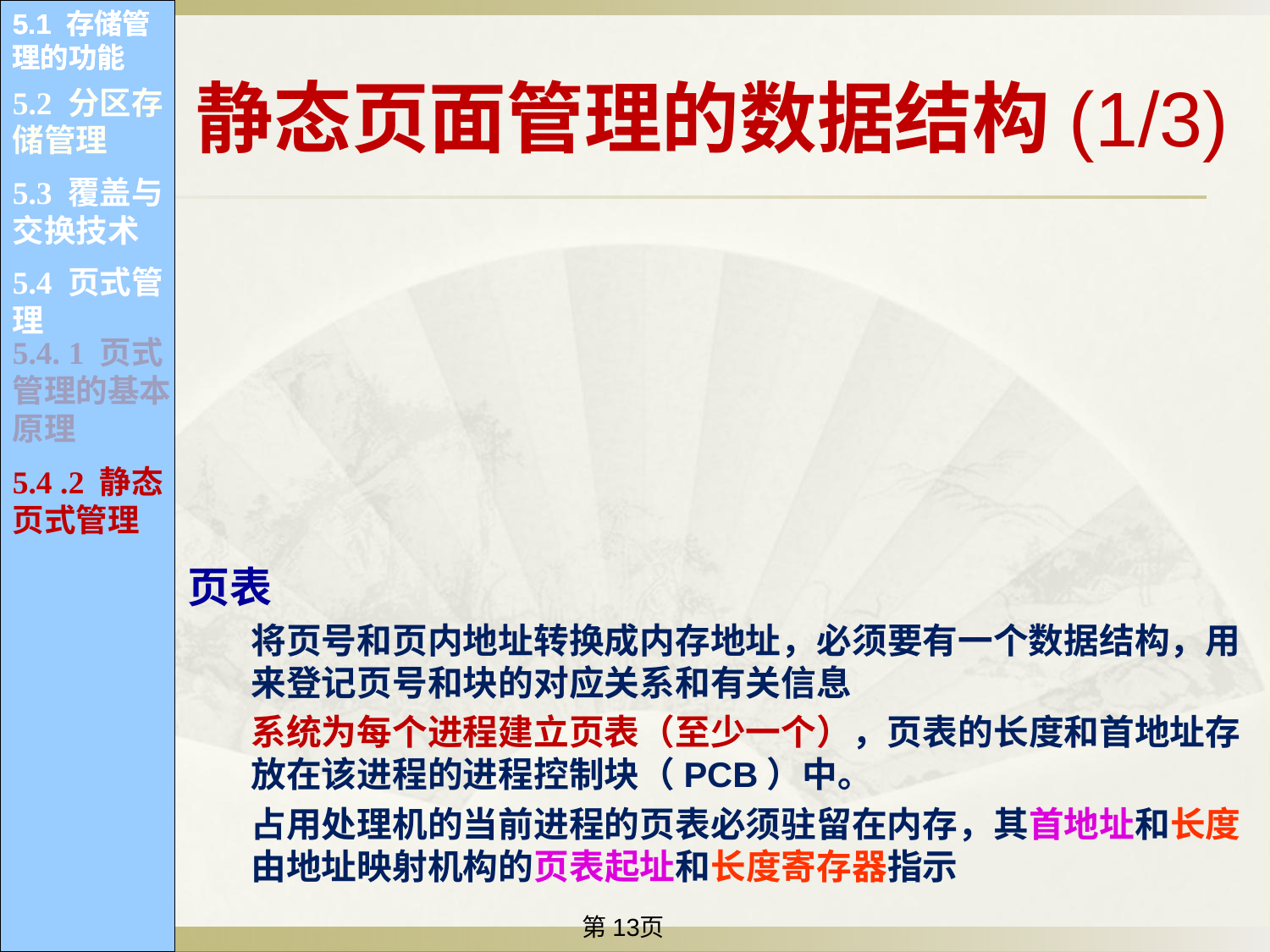

5.1 存储管理的功能

5.1 存储管理的功能
5.1 存储管理的功能
5.1 存储管理的功能

5.1 存储管理的功能

5.1 存储管理的功能
5.1 存储管理的功能
5.1 存储管理的功能

5.1 存储管理的功能

5.1 存储管理的功能
5.1 存储管理的功能
5.1 存储管理的功能
静态页面管理的数据结构(1/3)
5.2 分区存储管理
5.1.1 内存的分配和回收
5.1.2 内存空间的共享
5.1.2 内存空间的共享
5.3 覆盖与交换技术
页表
将页号和页内地址转换成内存地址，必须要有一个数据结构，用来登记页号和块的对应关系和有关信息
系统为每个进程建立页表（至少一个），页表的长度和首地址存放在该进程的进程控制块（PCB）中。
占用处理机的当前进程的页表必须驻留在内存，其首地址和长度由地址映射机构的页表起址和长度寄存器指示

5.1.3 存储保护
5.1.3 存储保护
5.4 页式管理
5.1.4 内存空间的扩充
5.4. 1 页式管理的基本原理
5.4 .2 静态页式管理